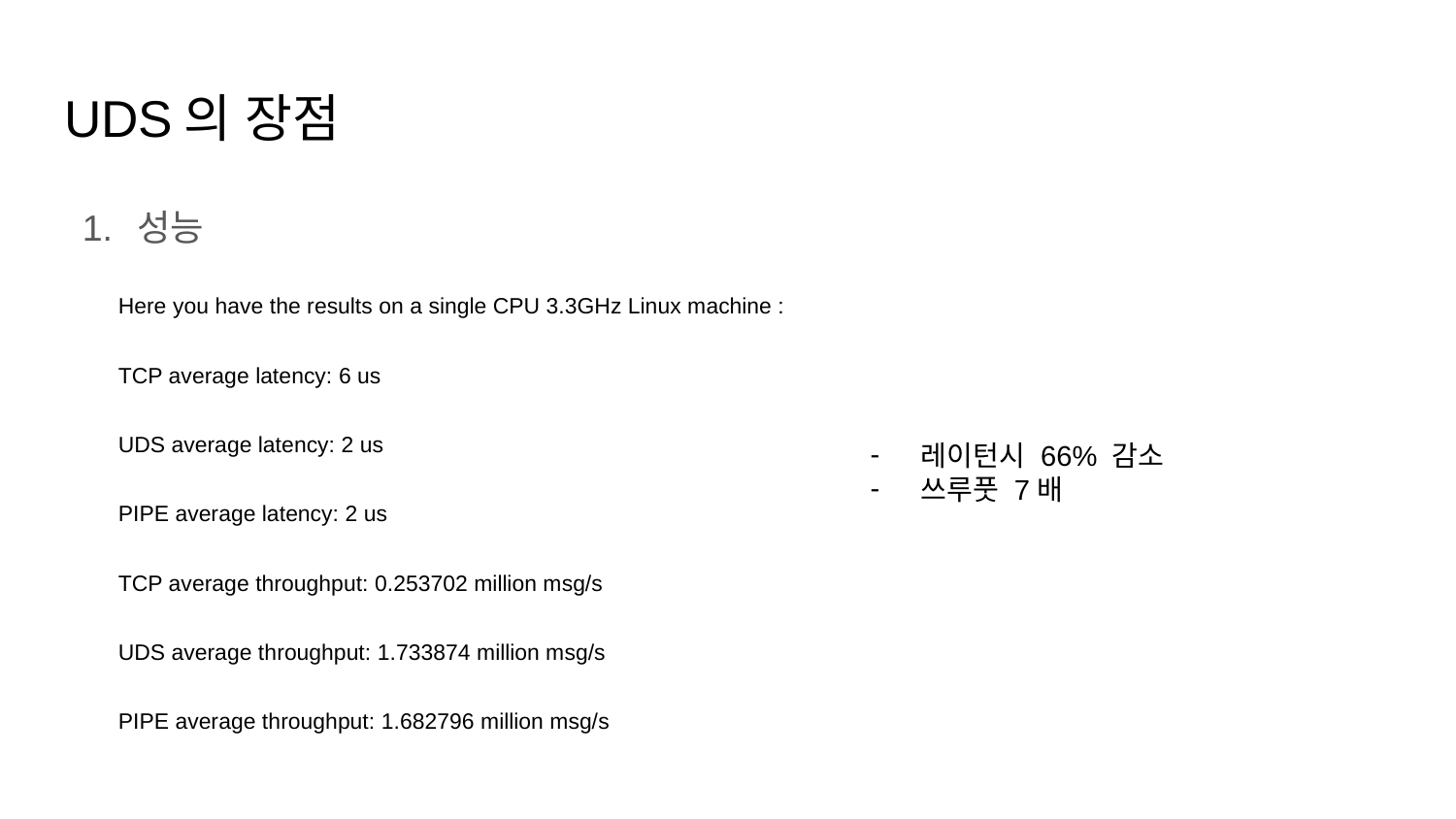

# UDS의 장점
성능
Here you have the results on a single CPU 3.3GHz Linux machine :

TCP average latency: 6 us

UDS average latency: 2 us

PIPE average latency: 2 us

TCP average throughput: 0.253702 million msg/s

UDS average throughput: 1.733874 million msg/s

PIPE average throughput: 1.682796 million msg/s

레이턴시 66% 감소
쓰루풋 7배